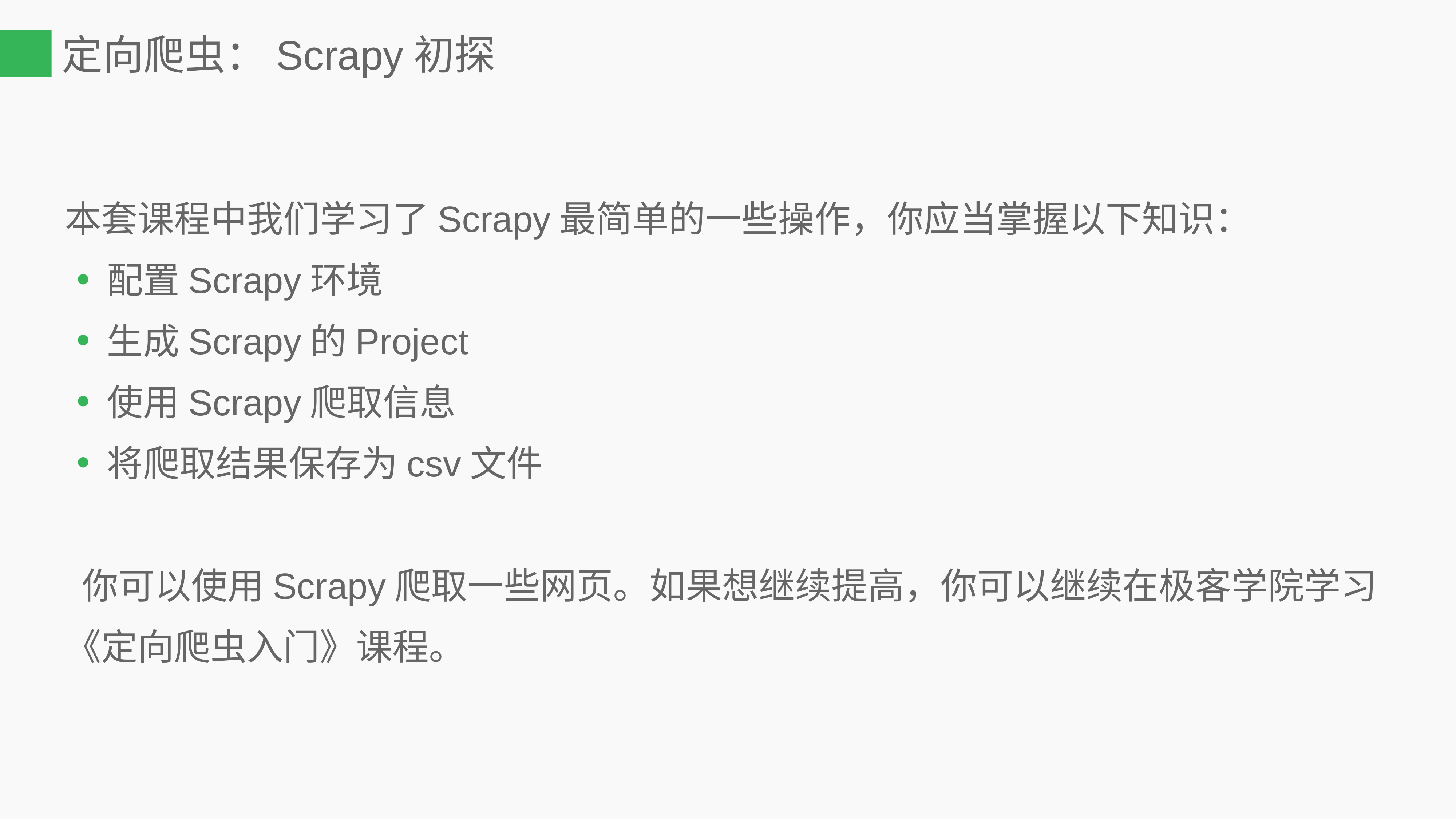

# 定向爬虫：Scrapy初探
本套课程中我们学习了Scrapy最简单的一些操作，你应当掌握以下知识：
配置Scrapy环境
生成Scrapy的Project
使用Scrapy爬取信息
将爬取结果保存为csv文件

 你可以使用Scrapy爬取一些网页。如果想继续提高，你可以继续在极客学院学习《定向爬虫入门》课程。